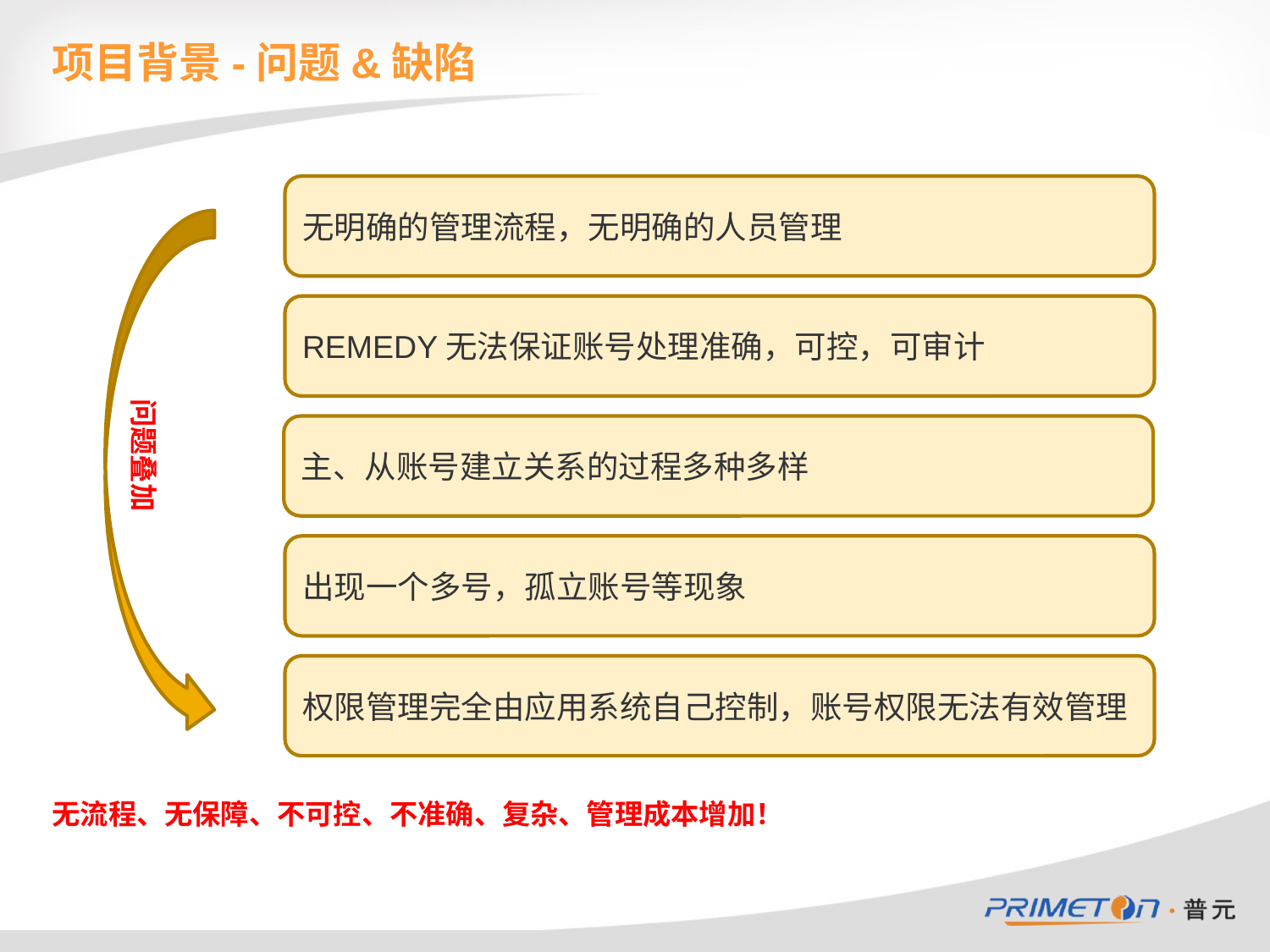

项目背景-问题&缺陷
无明确的管理流程，无明确的人员管理
问题叠加

REMEDY无法保证账号处理准确，可控，可审计
主、从账号建立关系的过程多种多样
出现一个多号，孤立账号等现象
权限管理完全由应用系统自己控制，账号权限无法有效管理
无流程、无保障、不可控、不准确、复杂、管理成本增加！